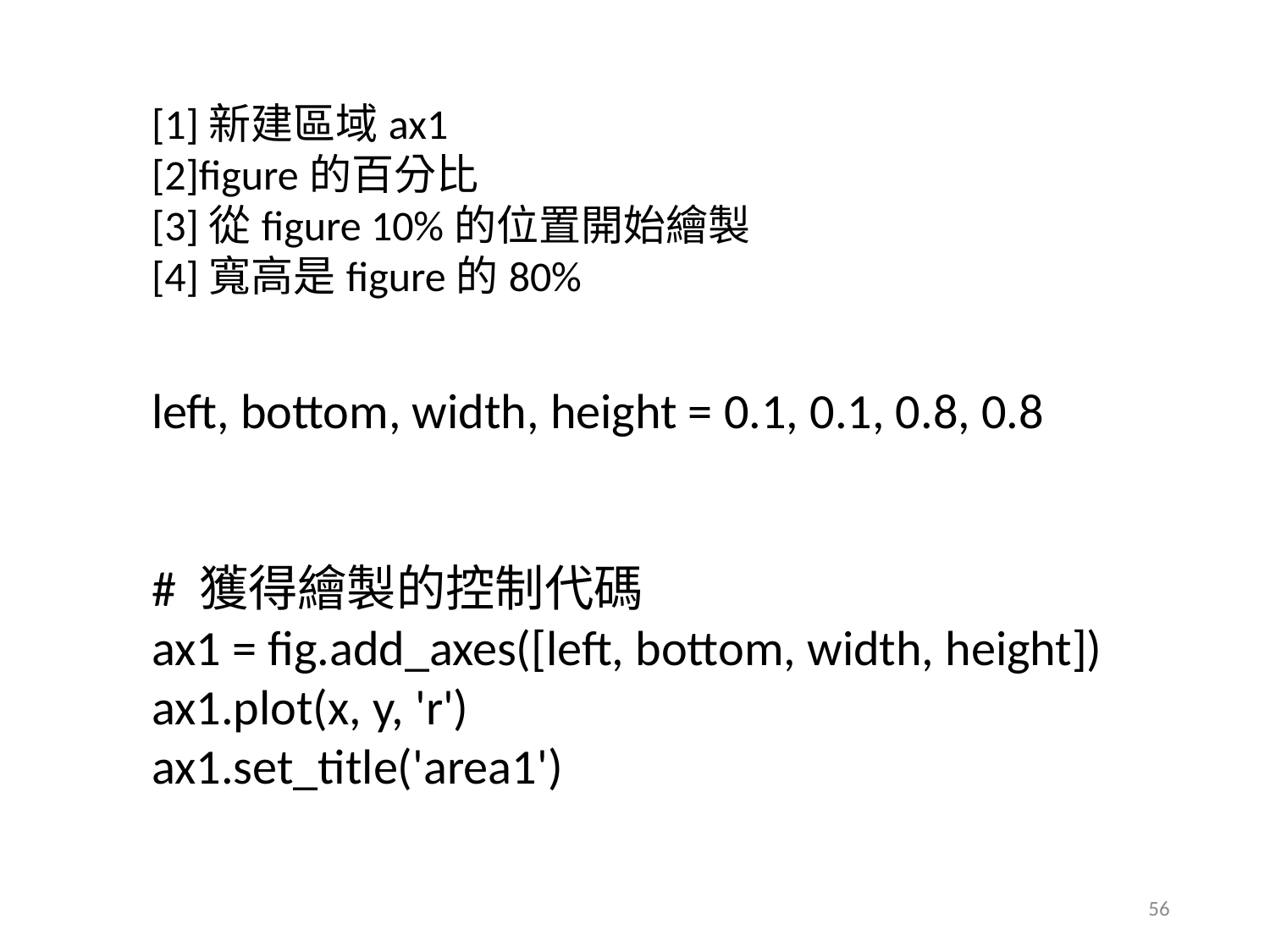

[1]新建區域ax1
[2]figure的百分比
[3]從figure 10%的位置開始繪製
[4]寬高是figure的80%
left, bottom, width, height = 0.1, 0.1, 0.8, 0.8

# 獲得繪製的控制代碼
ax1 = fig.add_axes([left, bottom, width, height])
ax1.plot(x, y, 'r')
ax1.set_title('area1')
56